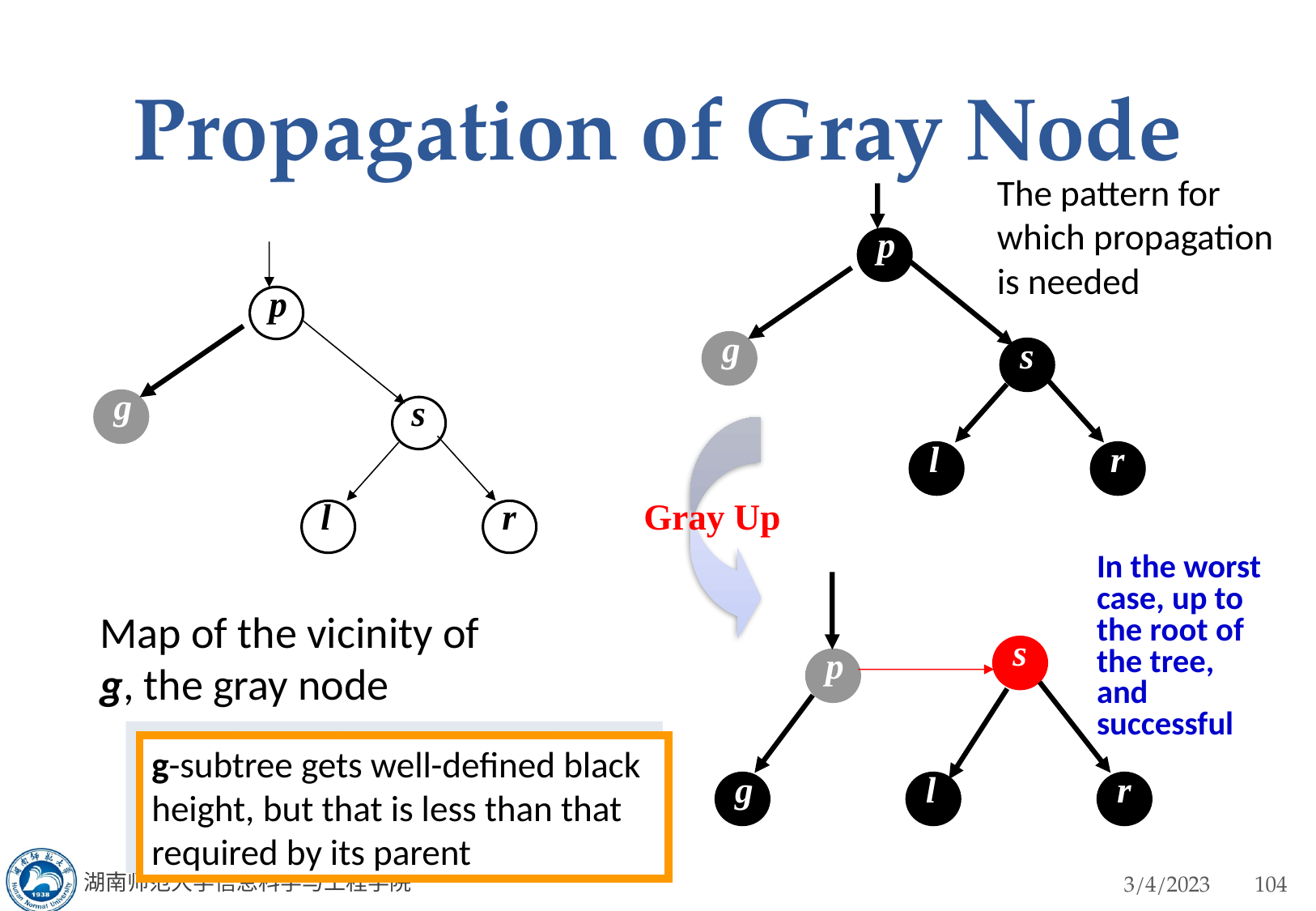

# Propagation of Gray Node
The pattern for which propagation is needed

p

p

g

s

g

s

l

r

l
r
Gray Up

In the worst case, up to the root of the tree, and successful

Map of the vicinity of g, the gray node
s

p

g-subtree gets well-defined black height, but that is less than that required by its parent
g
l
r

湖南师范大学信息科学与工程学院
3/4/2023
104